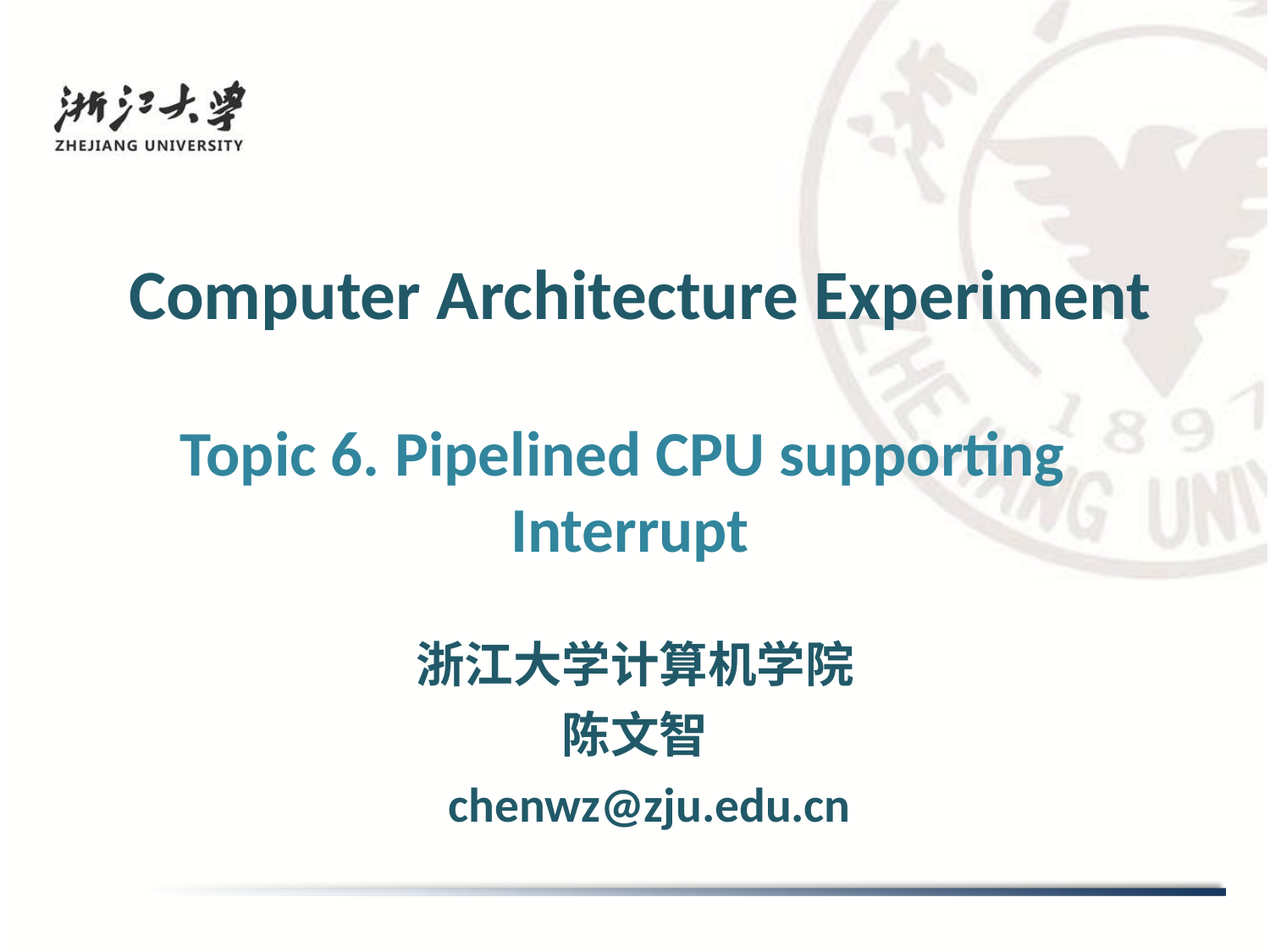

# Computer Architecture Experiment
Topic 6. Pipelined CPU supporting
Interrupt
浙江大学计算机学院
陈文智
 chenwz@zju.edu.cn